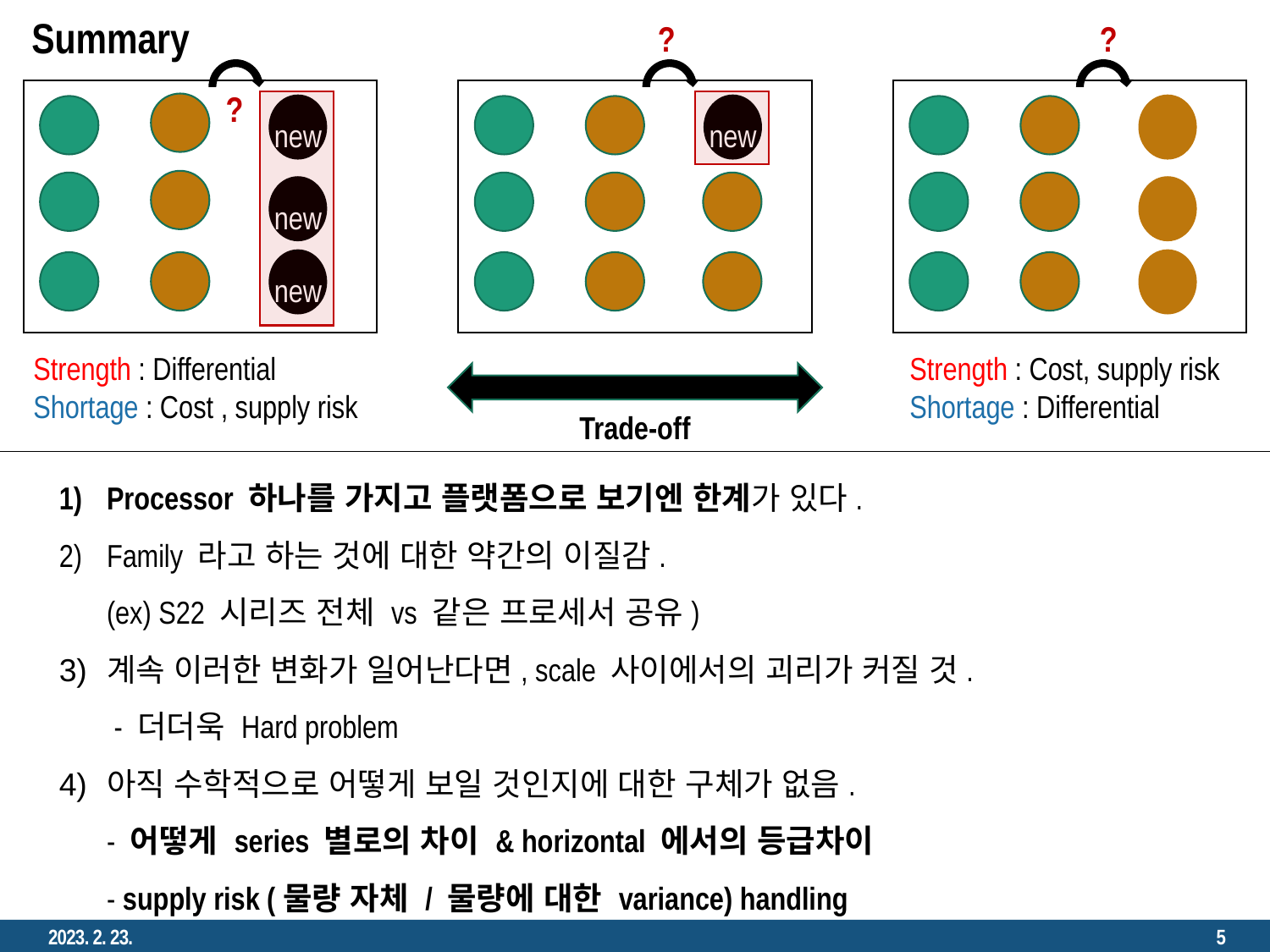

Summary

new

new

new

new

new

Strength : Differential
Shortage : Cost , supply risk
Strength : Cost, supply risk
Shortage : Differential

Trade-off
?
?

?
Processor 하나를 가지고 플랫폼으로 보기엔 한계가 있다.
Family 라고 하는 것에 대한 약간의 이질감.
(ex) S22 시리즈 전체 vs 같은 프로세서 공유)
계속 이러한 변화가 일어난다면, scale 사이에서의 괴리가 커질 것.
 - 더더욱 Hard problem
아직 수학적으로 어떻게 보일 것인지에 대한 구체가 없음.
- 어떻게 series 별로의 차이 & horizontal 에서의 등급차이
- supply risk (물량 자체 / 물량에 대한 variance) handling
2023. 2. 23.
5